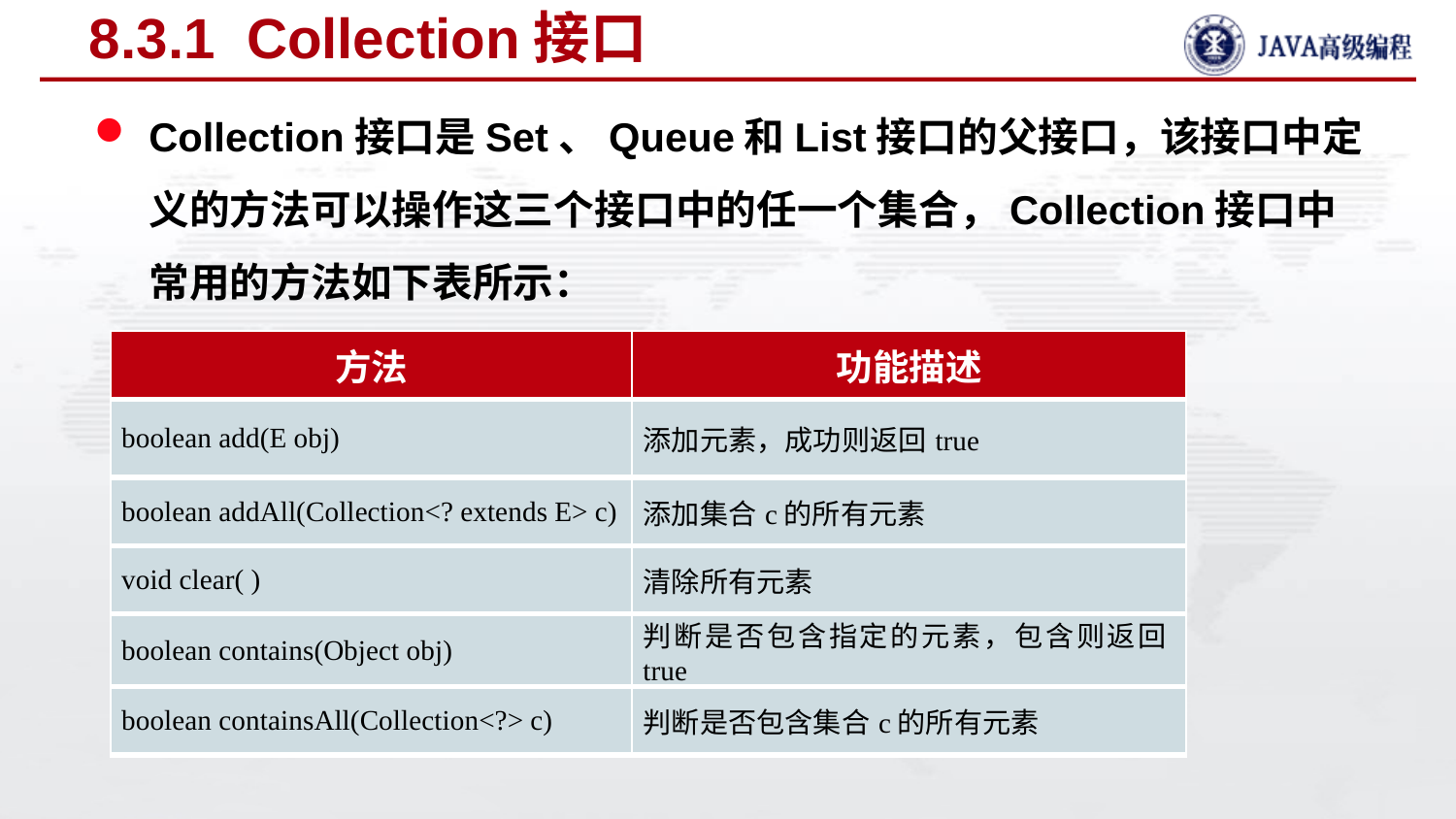

# 8.3.1  Collection接口
Collection接口是Set、Queue和List接口的父接口，该接口中定义的方法可以操作这三个接口中的任一个集合，Collection接口中常用的方法如下表所示：

| 方法 | 功能描述 |
| --- | --- |
| boolean add(E obj) | 添加元素，成功则返回true |
| boolean addAll(Collection<? extends E> c) | 添加集合c的所有元素 |
| void clear( ) | 清除所有元素 |
| boolean contains(Object obj) | 判断是否包含指定的元素，包含则返回true |
| boolean containsAll(Collection<?> c) | 判断是否包含集合c的所有元素 |